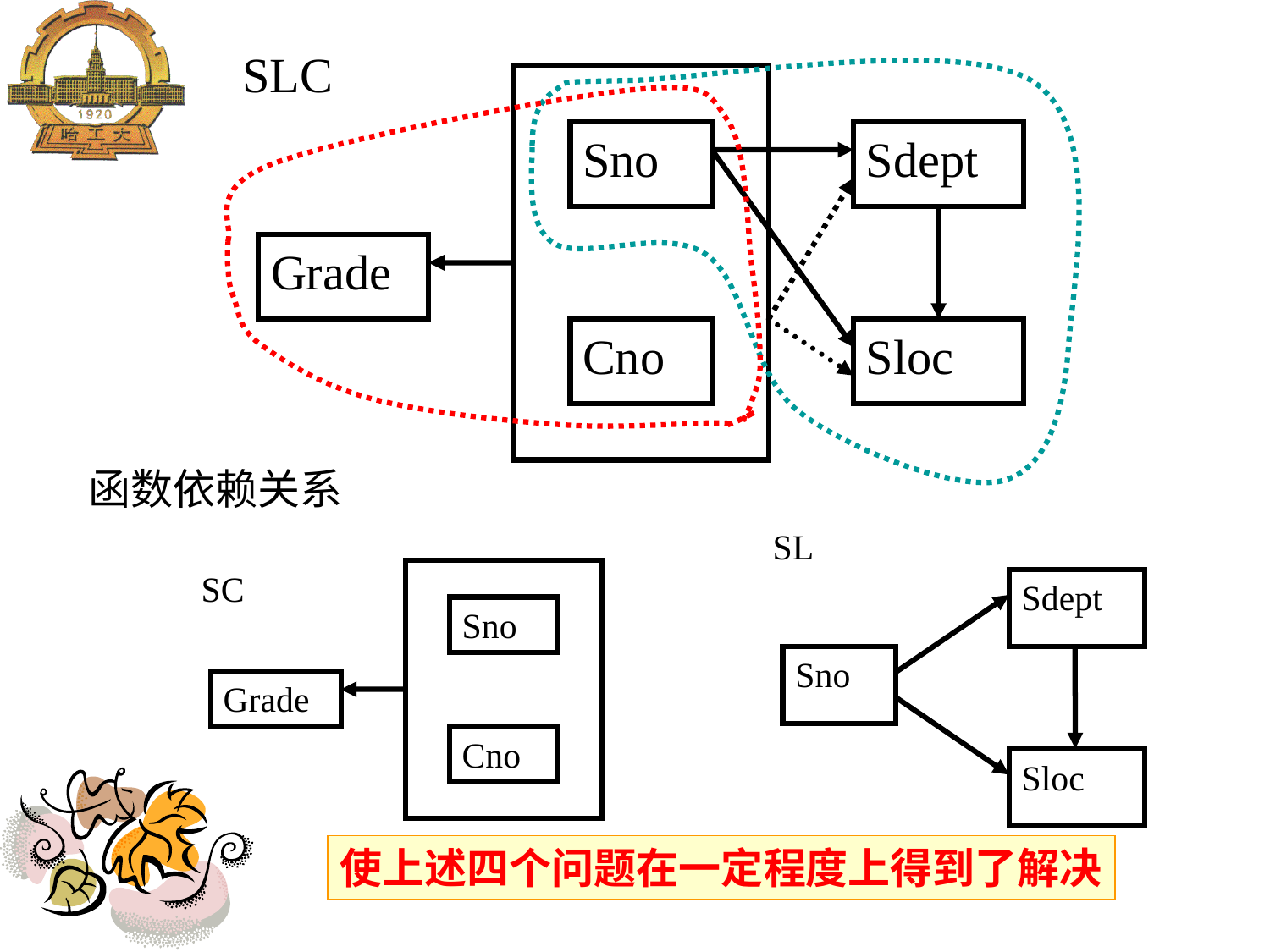

SLC

Sno
Sdept

Grade

Cno

Sloc

函数依赖关系
SL
Sdept

Sno

Sloc
SC

Sno
Grade

Cno

使上述四个问题在一定程度上得到了解决